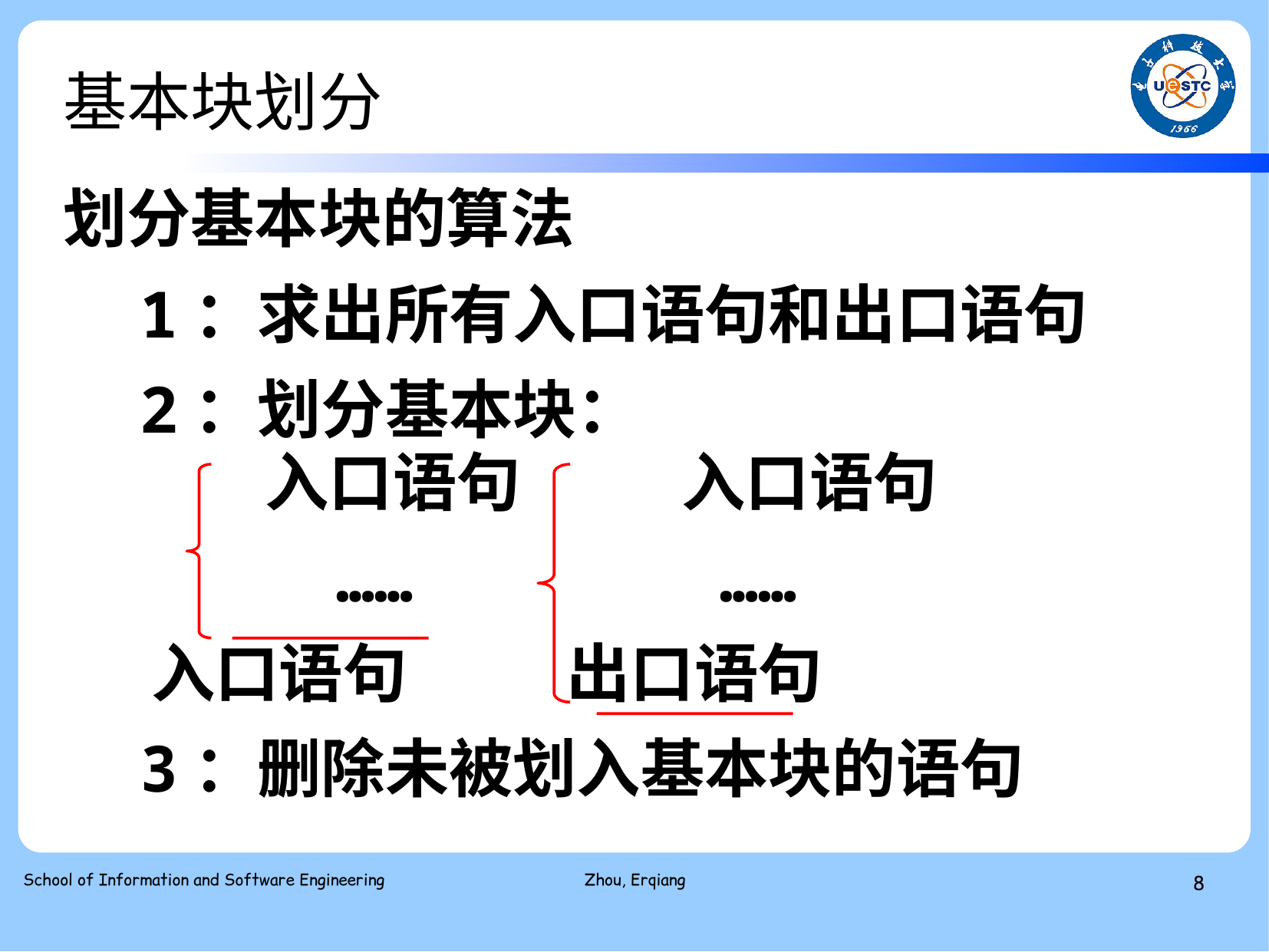

# 基本块划分
划分基本块的算法
  1：求出所有入口语句和出口语句
  2：划分基本块：
	   入口语句		入口语句
	      ……		    ……
     入口语句		出口语句
  3：删除未被划入基本块的语句

 School of Information and Software Engineering
Zhou, Erqiang
8